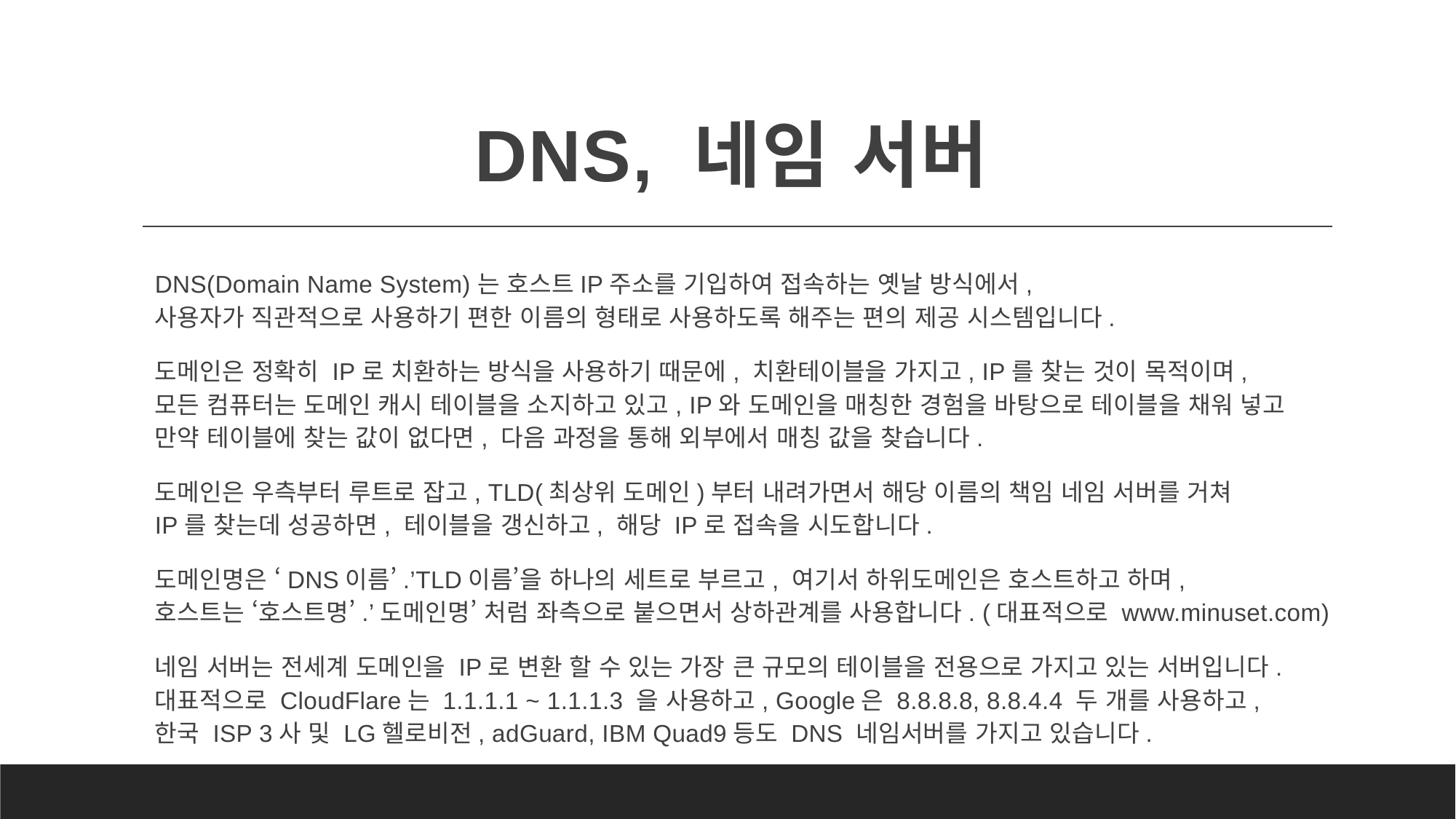

# DNS, 네임 서버
DNS(Domain Name System)는 호스트IP주소를 기입하여 접속하는 옛날 방식에서,
사용자가 직관적으로 사용하기 편한 이름의 형태로 사용하도록 해주는 편의 제공 시스템입니다.
도메인은 정확히 IP로 치환하는 방식을 사용하기 때문에, 치환테이블을 가지고, IP를 찾는 것이 목적이며,
모든 컴퓨터는 도메인 캐시 테이블을 소지하고 있고, IP와 도메인을 매칭한 경험을 바탕으로 테이블을 채워 넣고
만약 테이블에 찾는 값이 없다면, 다음 과정을 통해 외부에서 매칭 값을 찾습니다.
도메인은 우측부터 루트로 잡고, TLD(최상위 도메인)부터 내려가면서 해당 이름의 책임 네임 서버를 거쳐
IP를 찾는데 성공하면, 테이블을 갱신하고, 해당 IP로 접속을 시도합니다.
도메인명은 ‘DNS이름’.’TLD이름’을 하나의 세트로 부르고, 여기서 하위도메인은 호스트하고 하며,
호스트는 ‘호스트명’.’도메인명’ 처럼 좌측으로 붙으면서 상하관계를 사용합니다. (대표적으로 www.minuset.com)
네임 서버는 전세계 도메인을 IP로 변환 할 수 있는 가장 큰 규모의 테이블을 전용으로 가지고 있는 서버입니다.
대표적으로 CloudFlare는 1.1.1.1 ~ 1.1.1.3 을 사용하고, Google은 8.8.8.8, 8.8.4.4 두 개를 사용하고,
한국 ISP 3사 및 LG헬로비전, adGuard, IBM Quad9등도 DNS 네임서버를 가지고 있습니다.